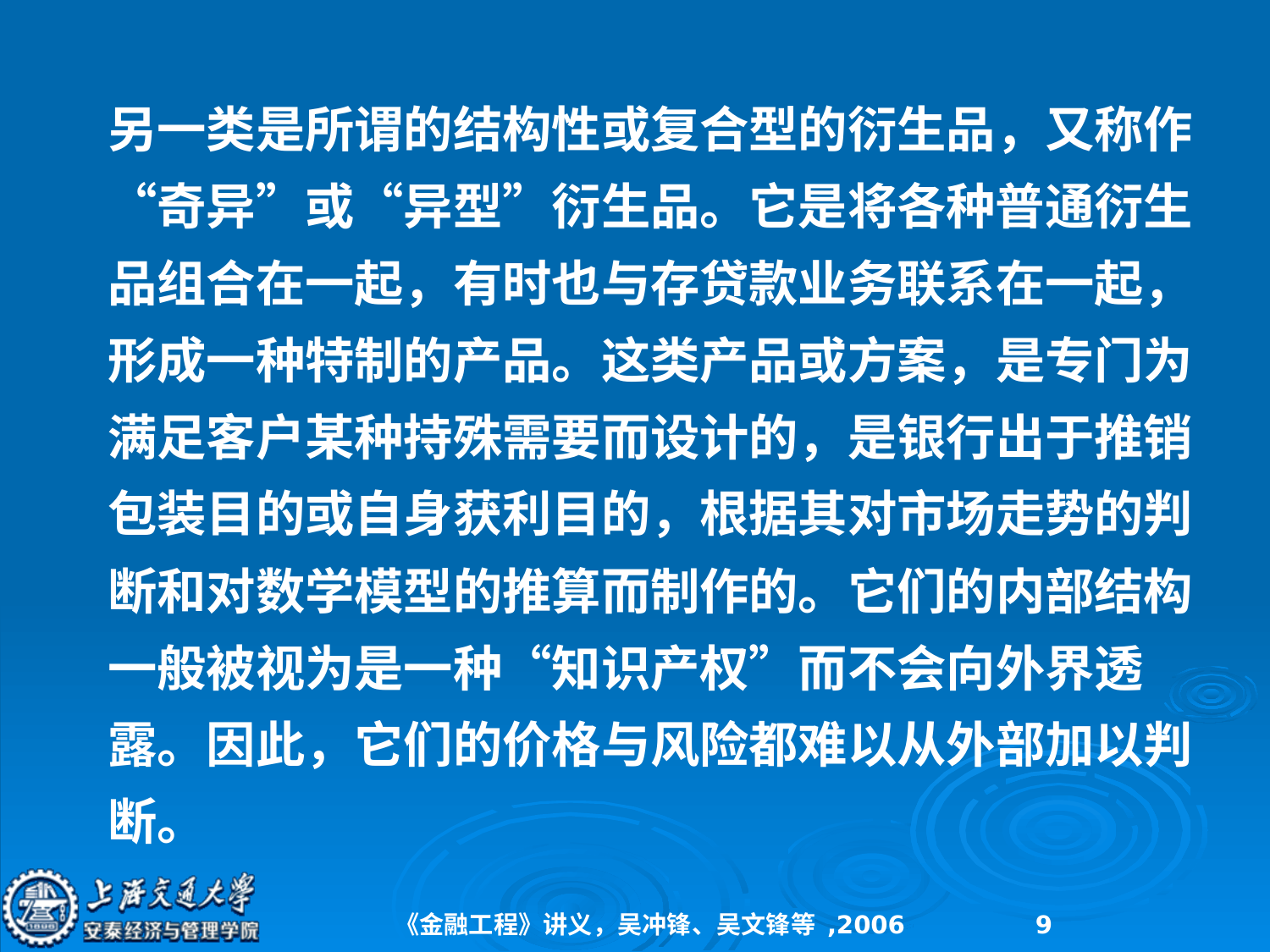

另一类是所谓的结构性或复合型的衍生品，又称作“奇异”或“异型”衍生品。它是将各种普通衍生品组合在一起，有时也与存贷款业务联系在一起，形成一种特制的产品。这类产品或方案，是专门为满足客户某种持殊需要而设计的，是银行出于推销包装目的或自身获利目的，根据其对市场走势的判断和对数学模型的推算而制作的。它们的内部结构一般被视为是一种“知识产权”而不会向外界透露。因此，它们的价格与风险都难以从外部加以判断。